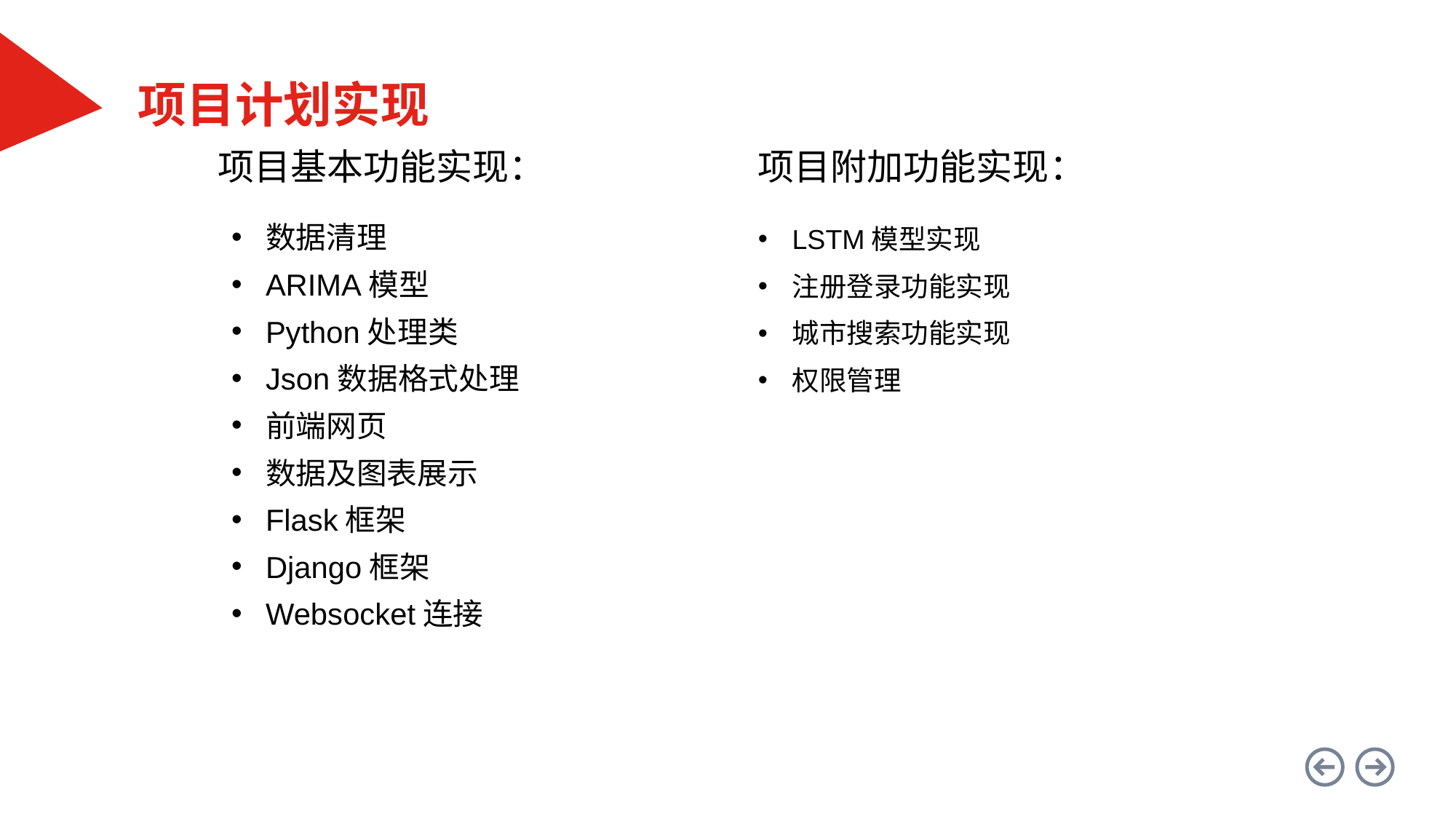

项目计划实现
项目基本功能实现：
项目附加功能实现：
数据清理
ARIMA模型
Python处理类
Json数据格式处理
前端网页
数据及图表展示
Flask框架
Django框架
Websocket连接

LSTM模型实现
注册登录功能实现
城市搜索功能实现
权限管理